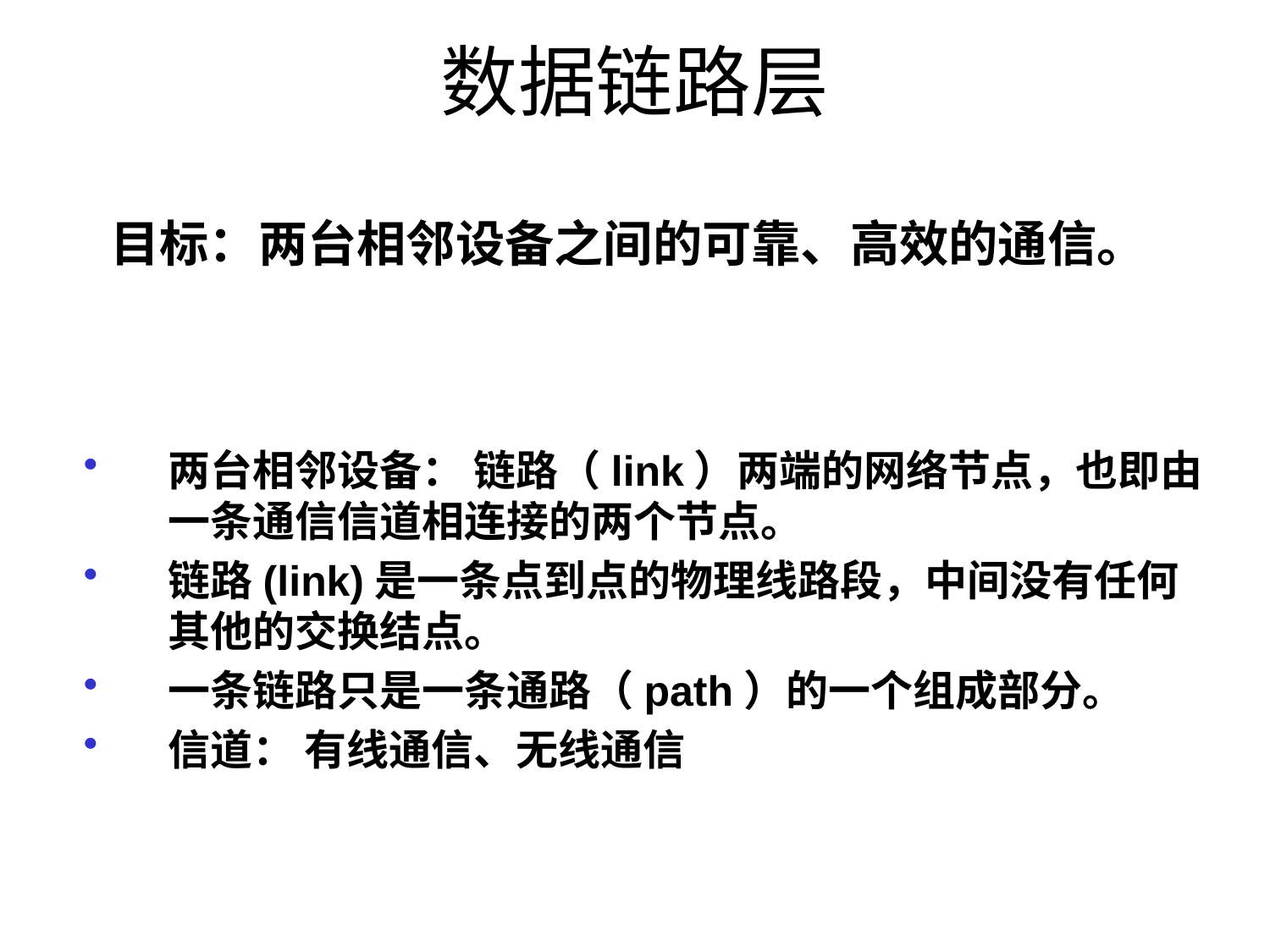

# 数据链路层
	目标：两台相邻设备之间的可靠、高效的通信。
两台相邻设备： 链路（link）两端的网络节点，也即由一条通信信道相连接的两个节点。
链路(link)是一条点到点的物理线路段，中间没有任何其他的交换结点。
一条链路只是一条通路（path）的一个组成部分。
信道： 有线通信、无线通信